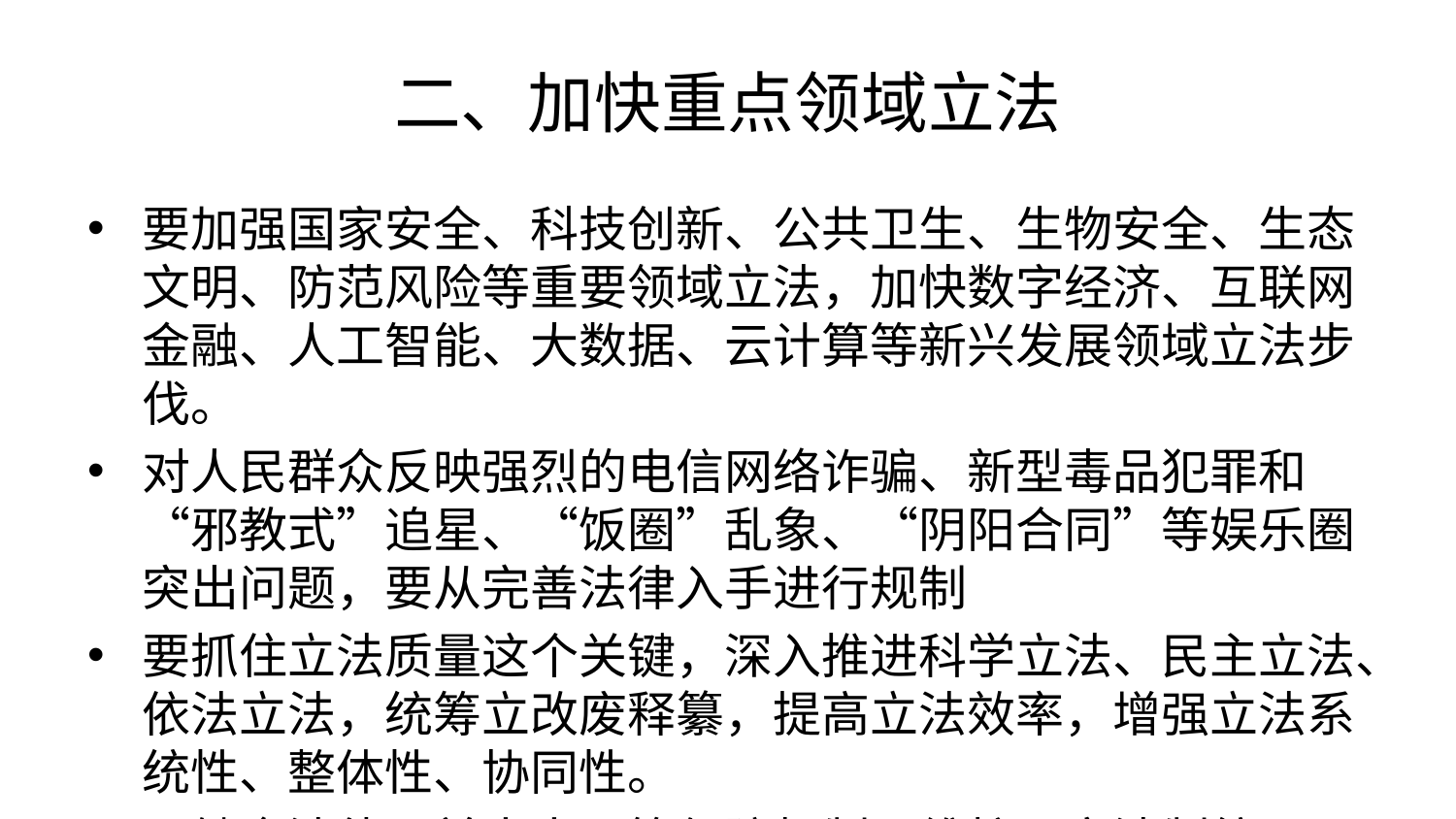

# 二、加快重点领域立法
要加强国家安全、科技创新、公共卫生、生物安全、生态文明、防范风险等重要领域立法，加快数字经济、互联网金融、人工智能、大数据、云计算等新兴发展领域立法步伐。
对人民群众反映强烈的电信网络诈骗、新型毒品犯罪和“邪教式”追星、“饭圈”乱象、“阴阳合同”等娱乐圈突出问题，要从完善法律入手进行规制
要抓住立法质量这个关键，深入推进科学立法、民主立法、依法立法，统筹立改废释纂，提高立法效率，增强立法系统性、整体性、协同性。
要健全法律面前人人平等保障机制，维护国家法制统一、尊严、权威，一切违反宪法法律的行为都必须予以追究，拒绝特权主义。